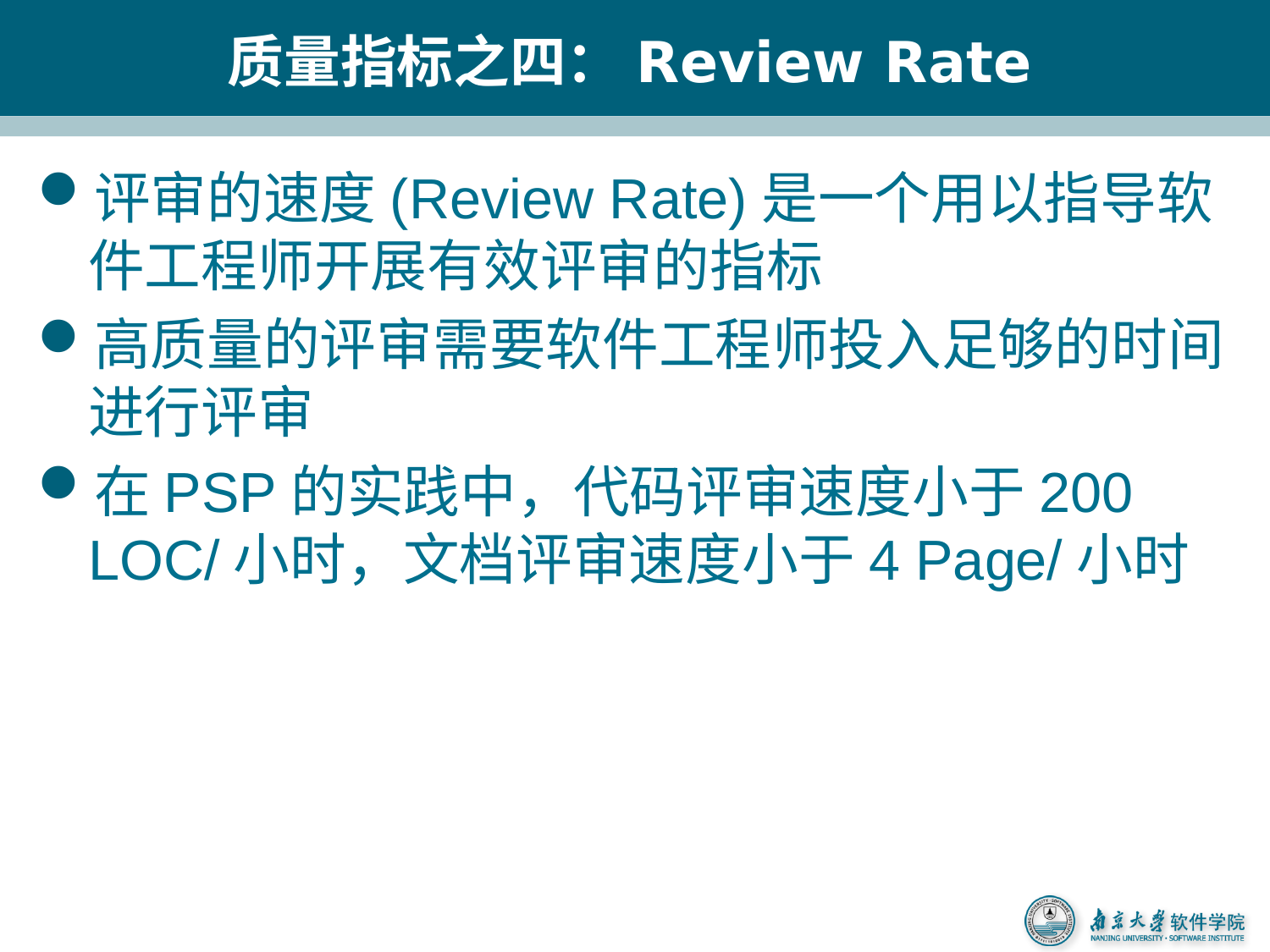

# 质量指标之四：Review Rate
评审的速度(Review Rate)是一个用以指导软件工程师开展有效评审的指标
高质量的评审需要软件工程师投入足够的时间进行评审
在PSP的实践中，代码评审速度小于200 LOC/小时，文档评审速度小于4 Page/小时